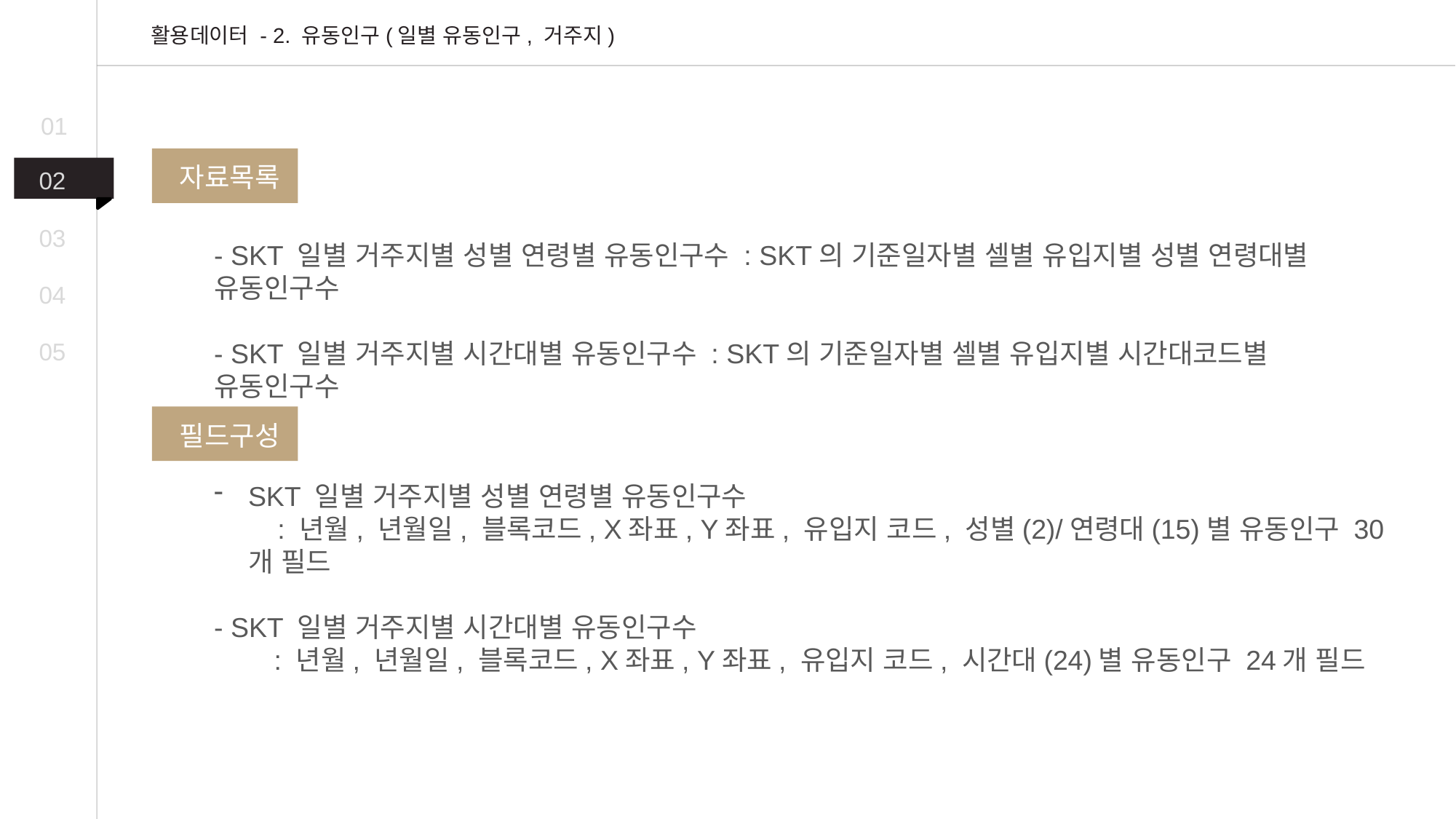

활용데이터 - 2. 유동인구(일별 유동인구, 거주지)

01

자료목록

02

03
- SKT 일별 거주지별 성별 연령별 유동인구수 : SKT의 기준일자별 셀별 유입지별 성별 연령대별 유동인구수
- SKT 일별 거주지별 시간대별 유동인구수 : SKT의 기준일자별 셀별 유입지별 시간대코드별 유동인구수
04
05

필드구성
SKT 일별 거주지별 성별 연령별 유동인구수
   : 년월, 년월일, 블록코드, X좌표, Y좌표, 유입지 코드, 성별(2)/연령대(15)별 유동인구 30개 필드
- SKT 일별 거주지별 시간대별 유동인구수
       : 년월, 년월일, 블록코드, X좌표, Y좌표, 유입지 코드, 시간대(24)별 유동인구 24개 필드